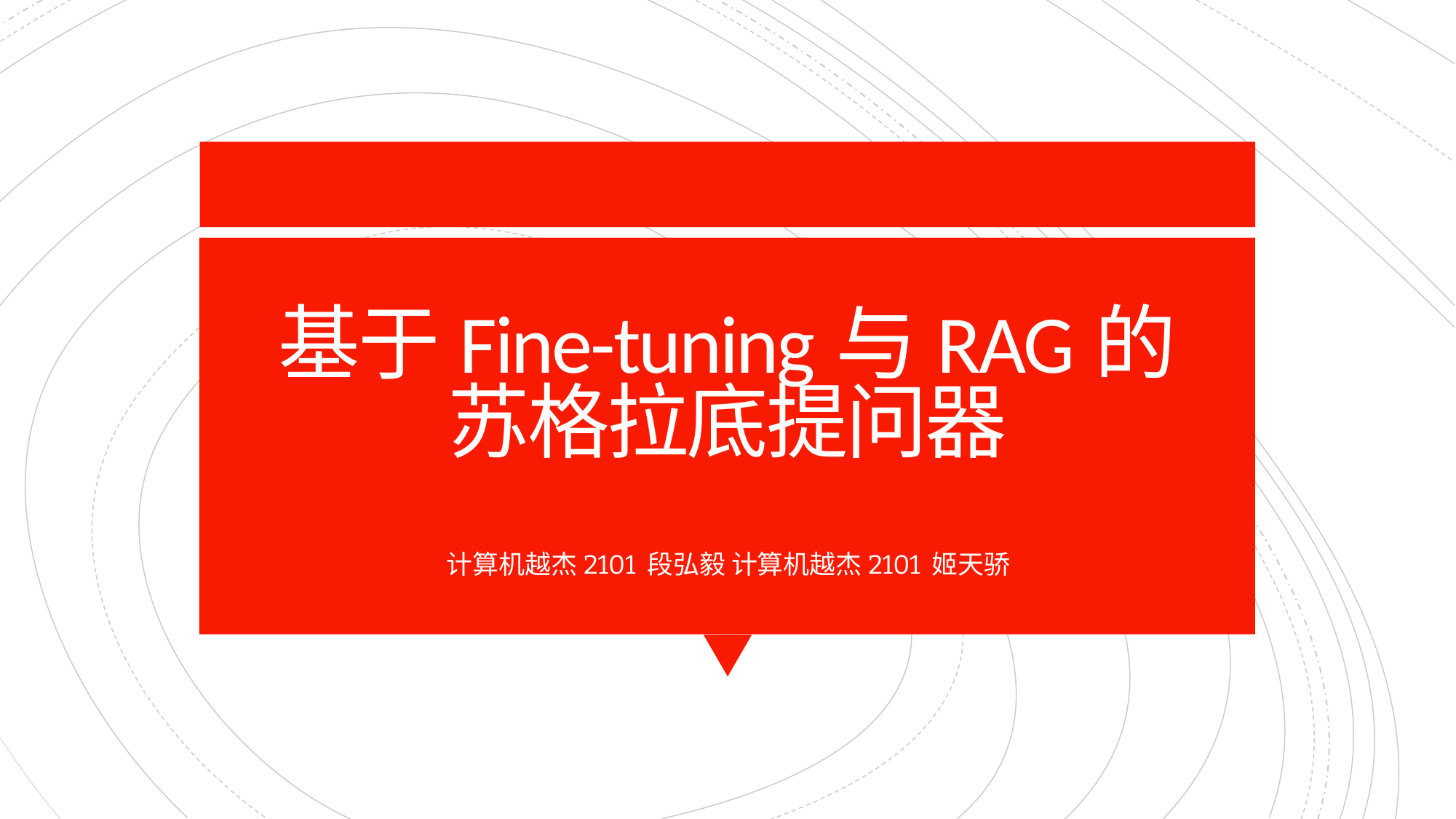

# 基于Fine-tuning与RAG的 苏格拉底提问器
计算机越杰2101 段弘毅 计算机越杰2101 姬天骄